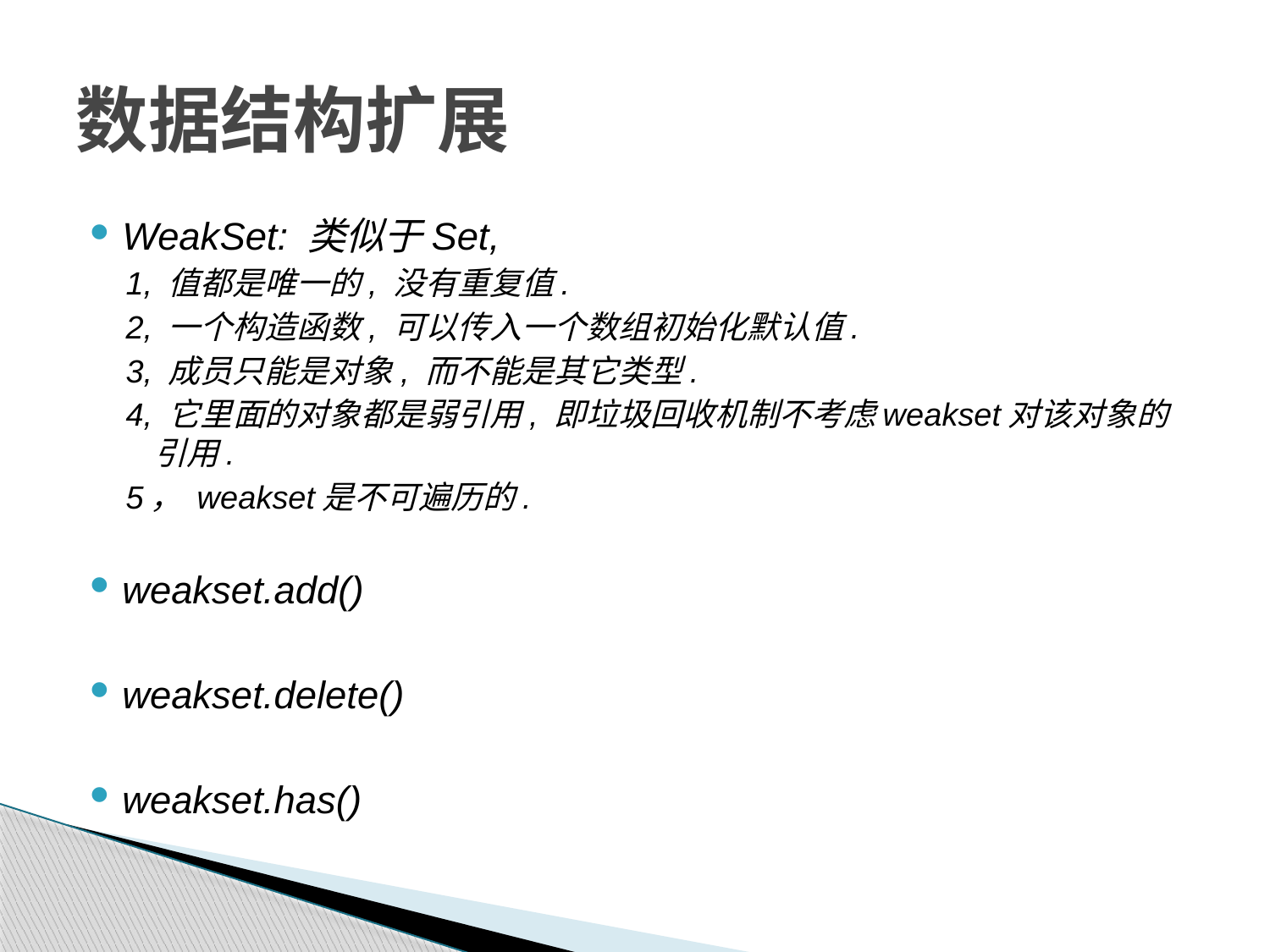

# 数据结构扩展
WeakSet: 类似于Set,
1, 值都是唯一的, 没有重复值.
2, 一个构造函数, 可以传入一个数组初始化默认值.
3, 成员只能是对象, 而不能是其它类型.
4, 它里面的对象都是弱引用, 即垃圾回收机制不考虑weakset对该对象的引用.
5， weakset是不可遍历的.

weakset.add()

weakset.delete()

weakset.has()